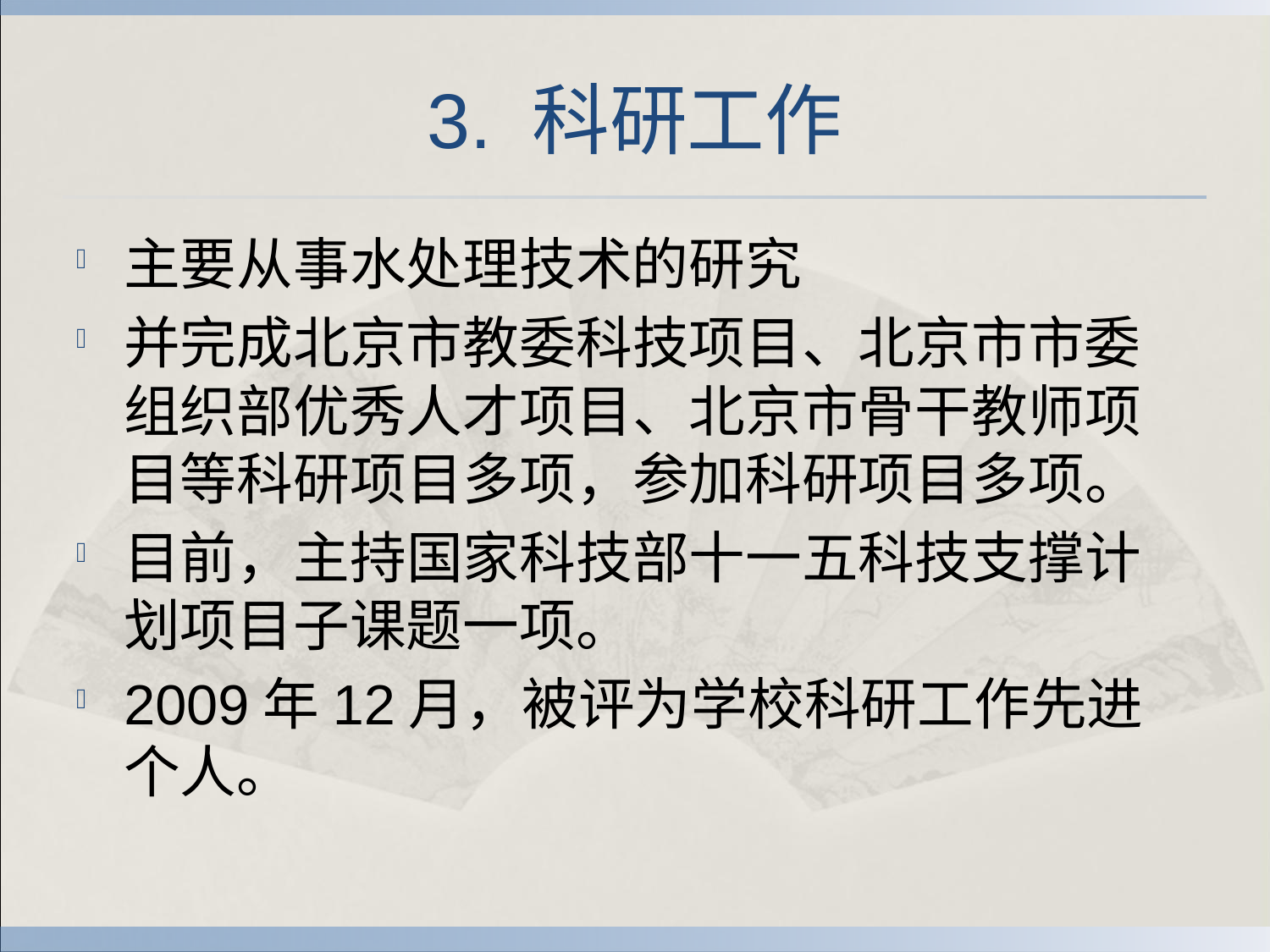

# 3. 科研工作
主要从事水处理技术的研究
并完成北京市教委科技项目、北京市市委组织部优秀人才项目、北京市骨干教师项目等科研项目多项，参加科研项目多项。
目前，主持国家科技部十一五科技支撑计划项目子课题一项。
2009年12月，被评为学校科研工作先进个人。